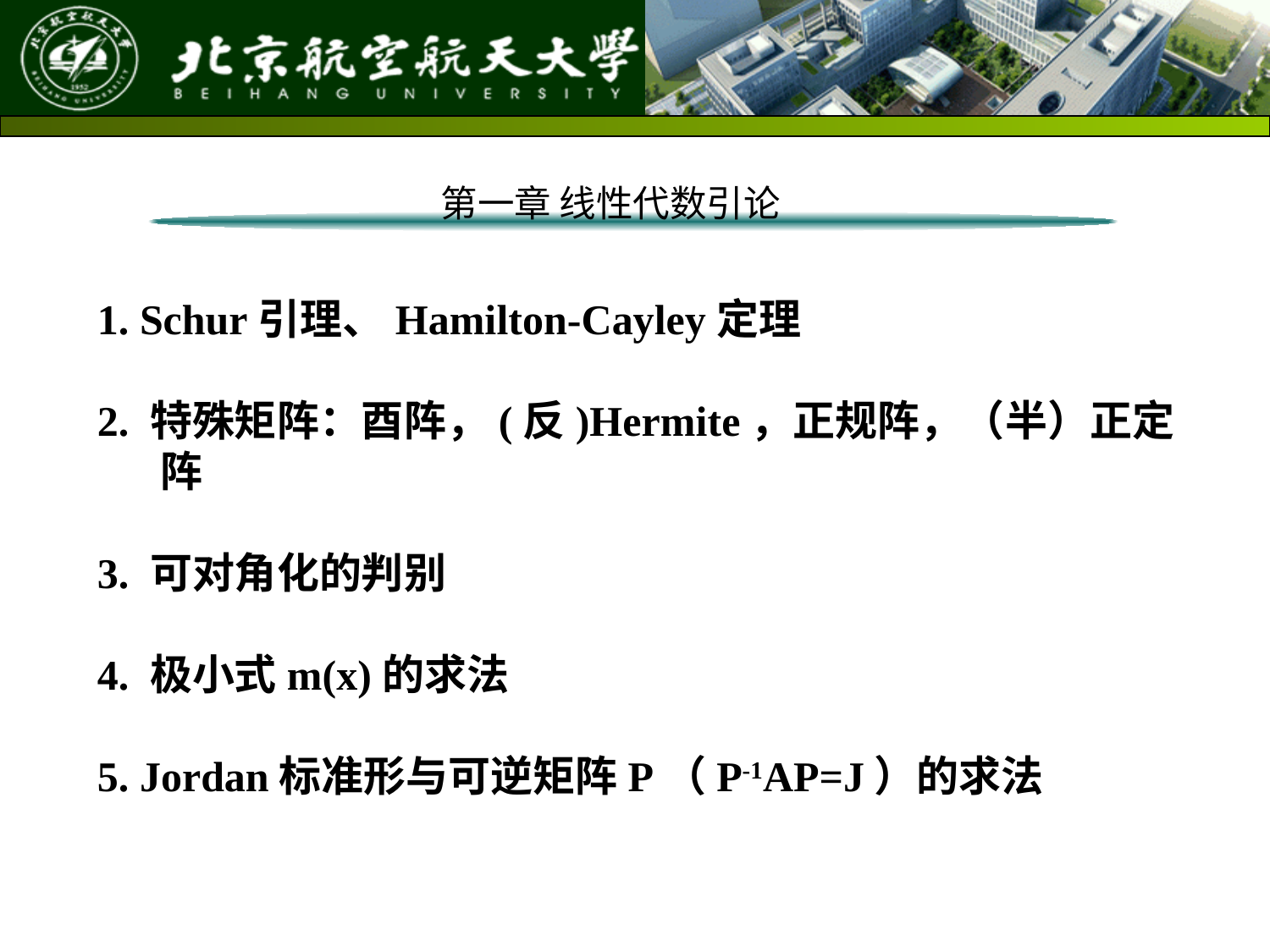

第一章 线性代数引论

1. Schur引理、Hamilton-Cayley定理

2. 特殊矩阵：酉阵，(反)Hermite，正规阵，（半）正定阵

3. 可对角化的判别

4. 极小式m(x)的求法

5. Jordan标准形与可逆矩阵P（P-1AP=J）的求法